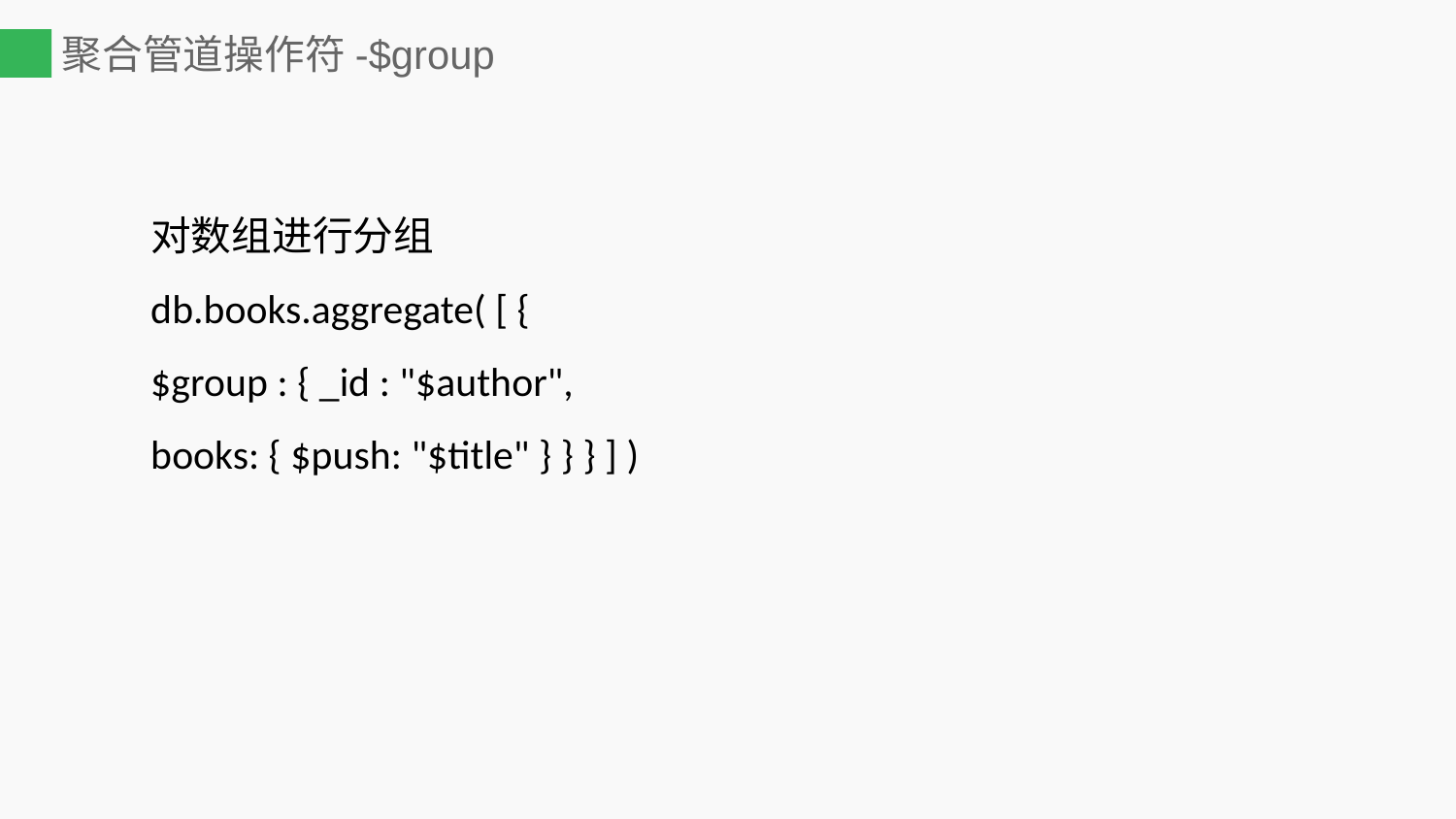

# 聚合管道操作符-$group

对数组进行分组
db.books.aggregate( [ {
$group : { _id : "$author",
books: { $push: "$title" } } } ] )